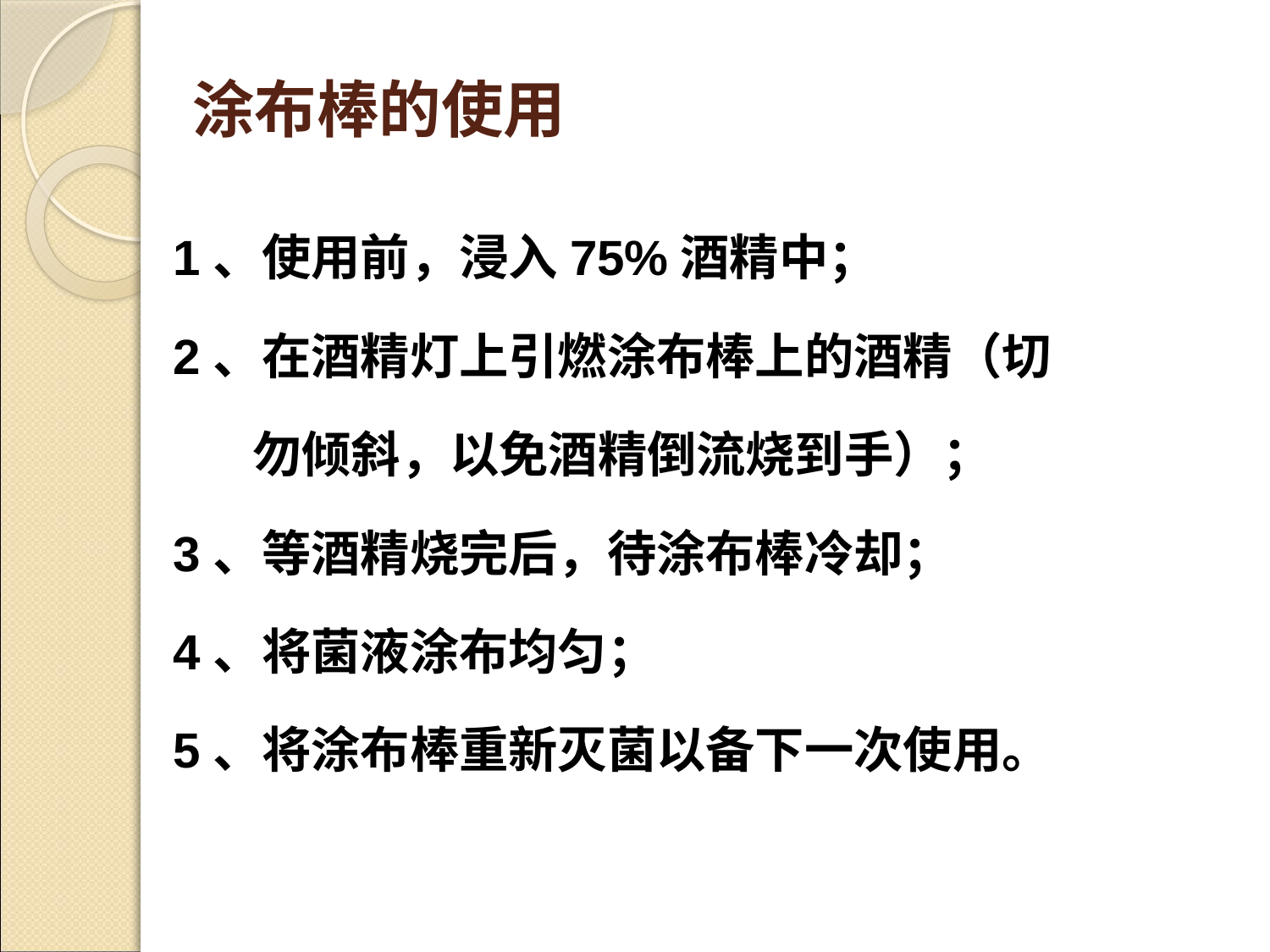

# 涂布棒的使用

1、使用前，浸入75%酒精中；
2、在酒精灯上引燃涂布棒上的酒精（切
      勿倾斜，以免酒精倒流烧到手）；
3、等酒精烧完后，待涂布棒冷却；
4、将菌液涂布均匀；
5、将涂布棒重新灭菌以备下一次使用。